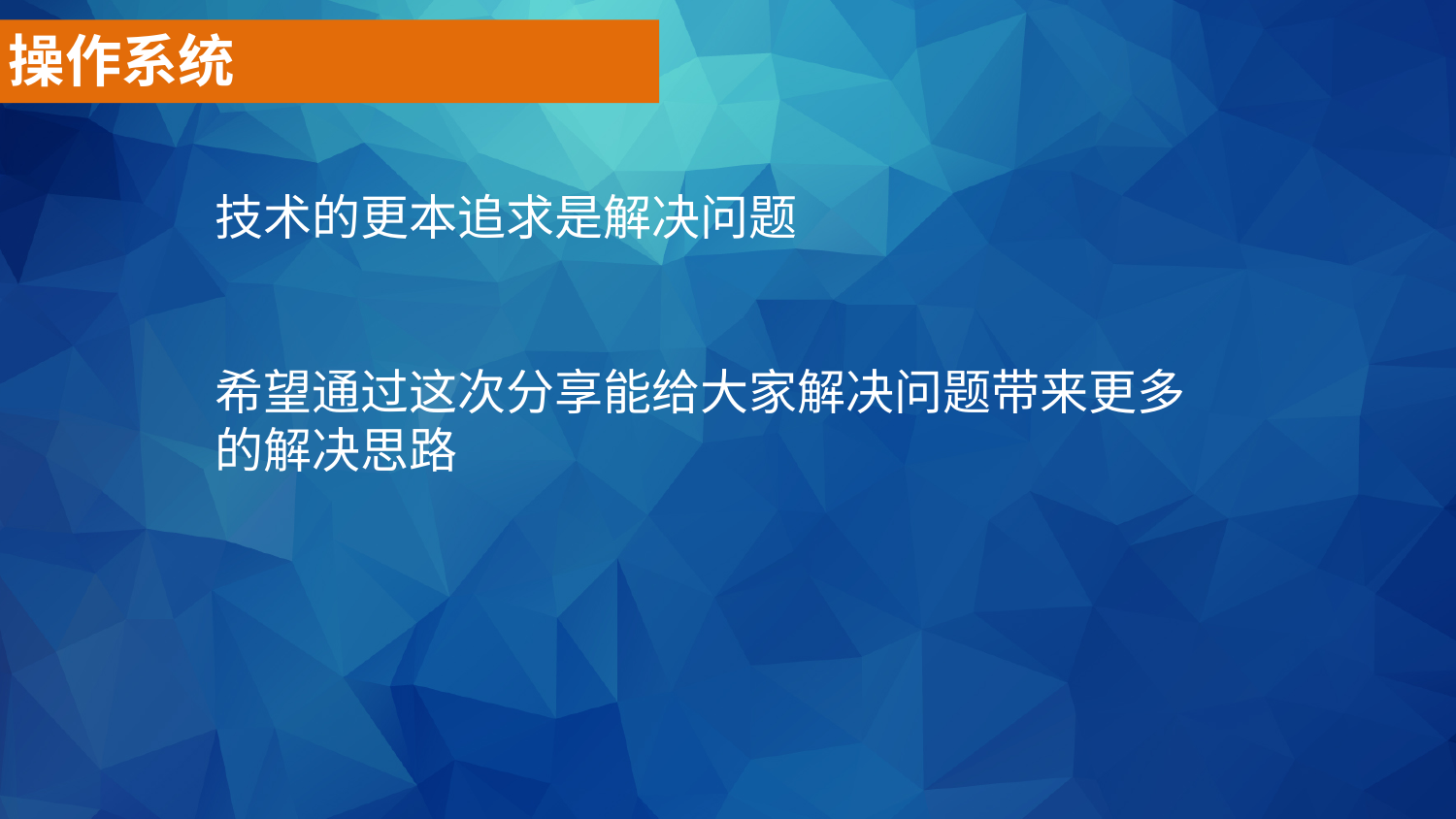

操作系统

技术的更本追求是解决问题

希望通过这次分享能给大家解决问题带来更多的解决思路